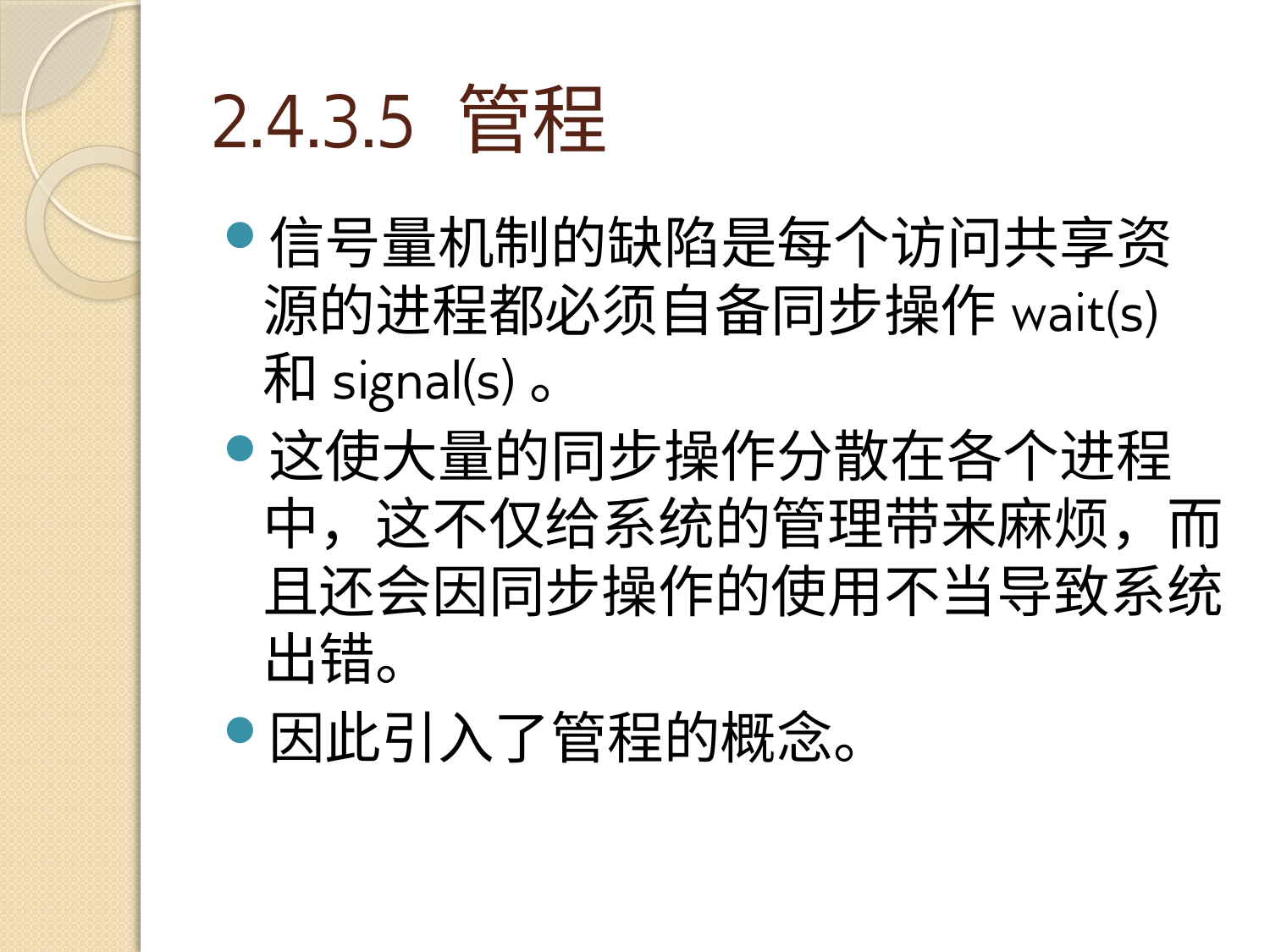

# 2.4.3.5 管程
信号量机制的缺陷是每个访问共享资源的进程都必须自备同步操作wait(s)和signal(s)。
这使大量的同步操作分散在各个进程中，这不仅给系统的管理带来麻烦，而且还会因同步操作的使用不当导致系统出错。
因此引入了管程的概念。